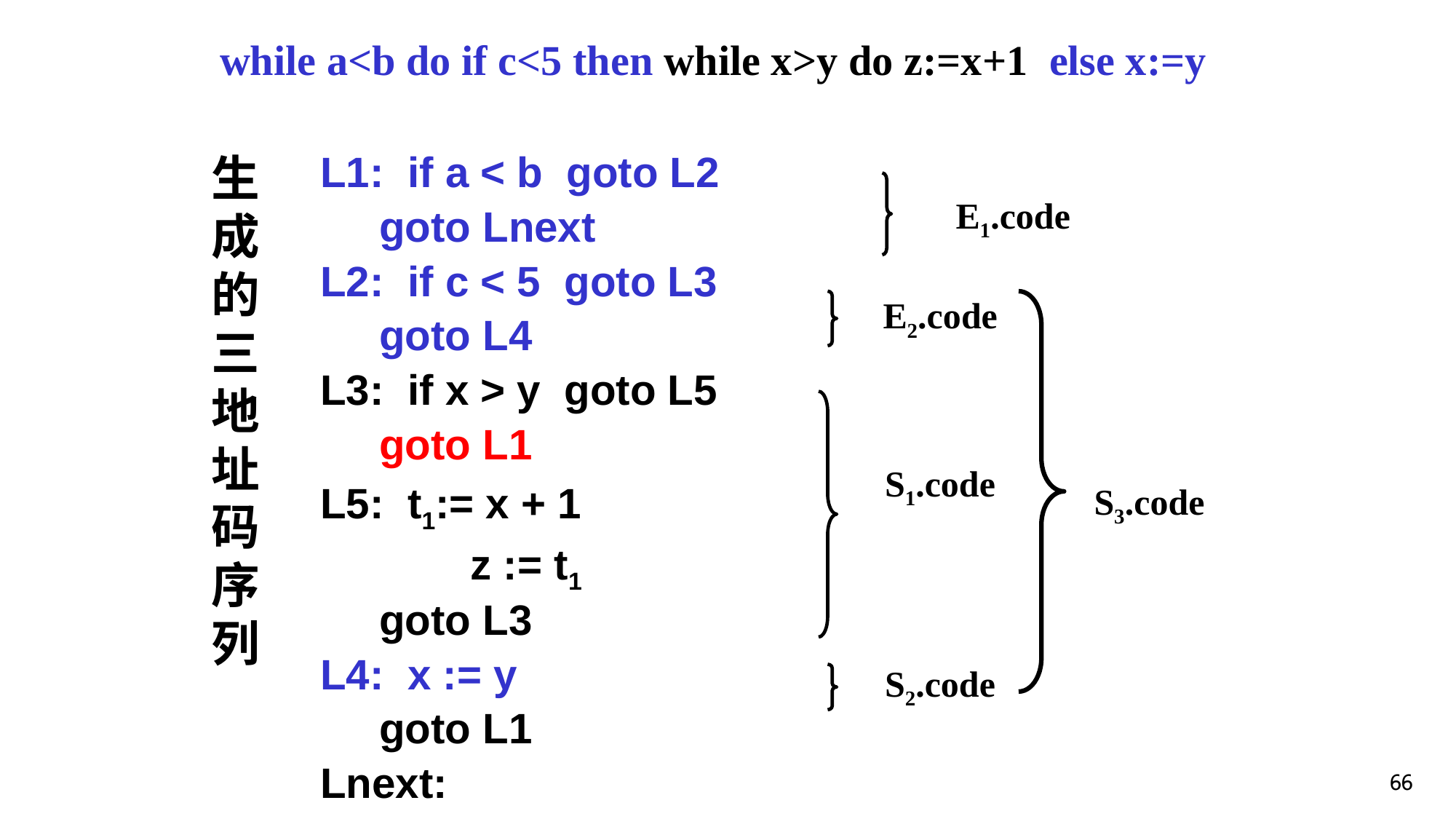

while a<b do if c<5 then while x>y do z:=x+1  else x:=y
# 生成的三地址码序列
L1:  if a < b  goto L2
     goto Lnext
L2:  if c < 5  goto L3
     goto L4
L3:  if x > y  goto L5
     goto L1
L5:  t1:= x + 1
		z := t1
     goto L3
L4:  x := y
     goto L1
Lnext:

E1.code
E2.code

S1.code
S3.code
S2.code

66